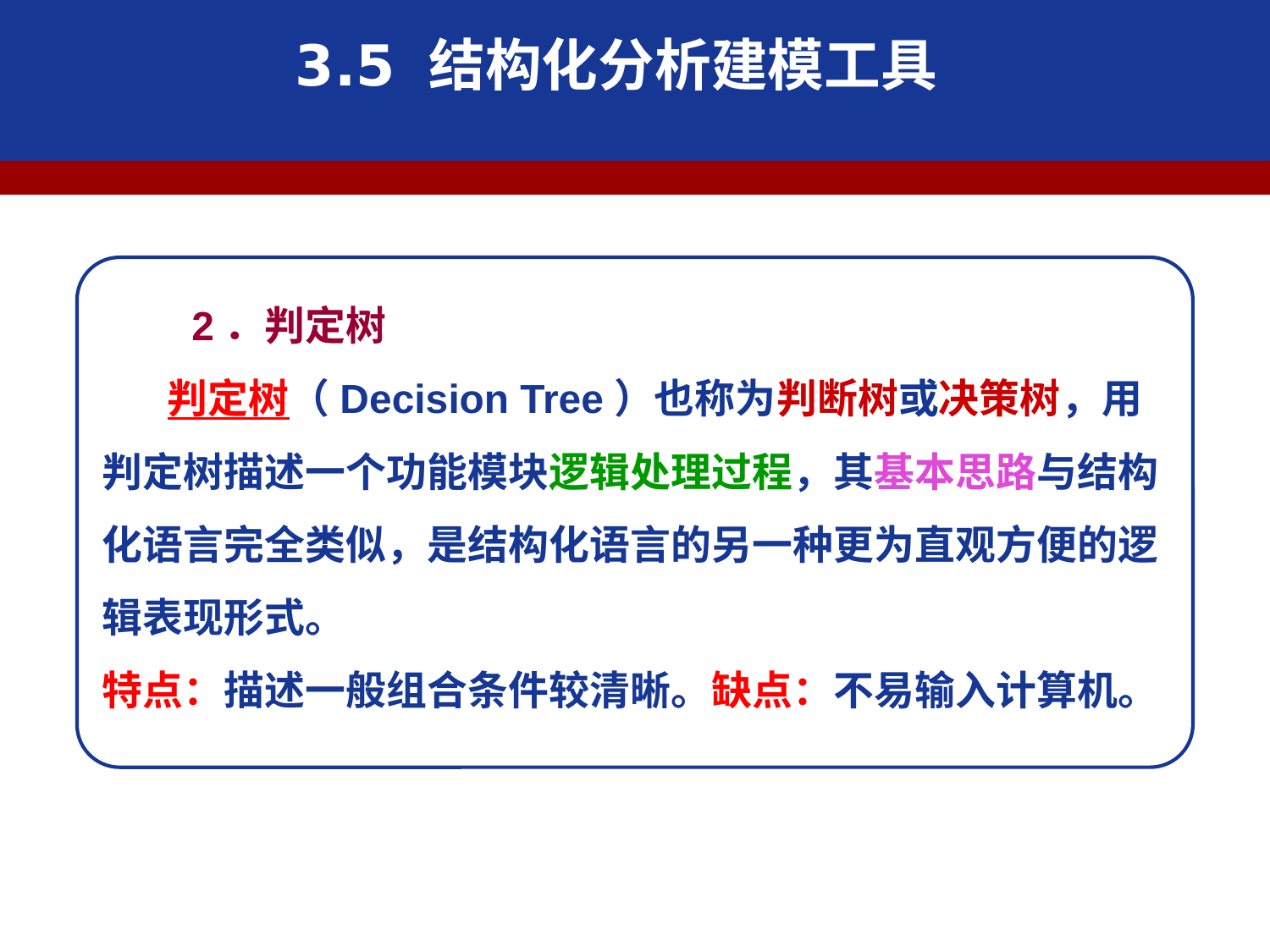

3.5 结构化分析建模工具

        2．判定树
      判定树（Decision Tree）也称为判断树或决策树，用判定树描述一个功能模块逻辑处理过程，其基本思路与结构化语言完全类似，是结构化语言的另一种更为直观方便的逻辑表现形式。
特点：描述一般组合条件较清晰。缺点：不易输入计算机。